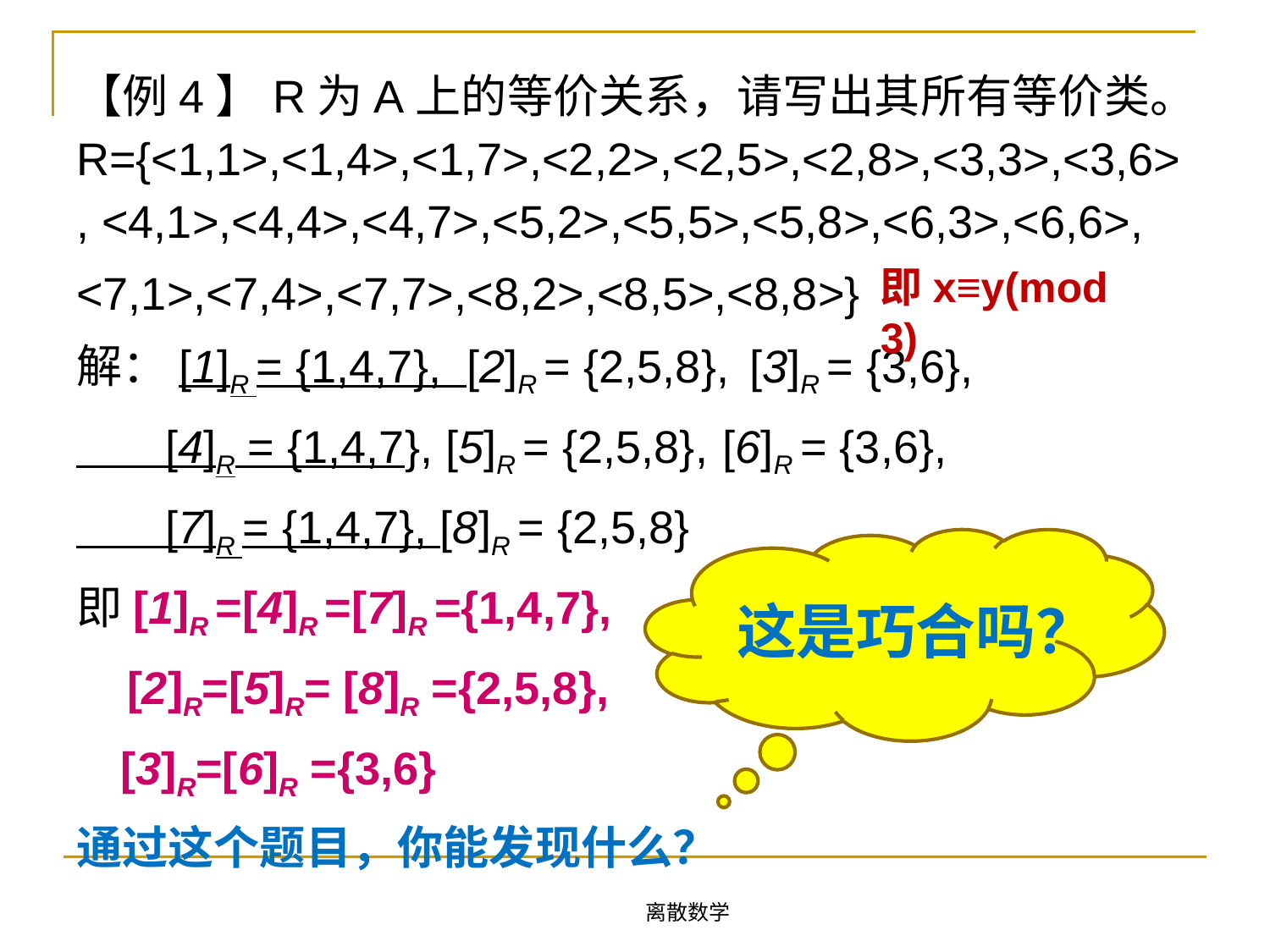

【例4】R为A上的等价关系，请写出其所有等价类。R={<1,1>,<1,4>,<1,7>,<2,2>,<2,5>,<2,8>,<3,3>,<3,6>, <4,1>,<4,4>,<4,7>,<5,2>,<5,5>,<5,8>,<6,3>,<6,6>,
<7,1>,<7,4>,<7,7>,<8,2>,<8,5>,<8,8>}
解：[1]R = {1,4,7},  [2]R = {2,5,8},  [3]R = {3,6},
       [4]R = {1,4,7}, [5]R = {2,5,8},  [6]R = {3,6},
       [7]R = {1,4,7}, [8]R = {2,5,8}
即[1]R =[4]R =[7]R ={1,4,7},
    [2]R=[5]R= [8]R ={2,5,8},
      [3]R=[6]R ={3,6}
通过这个题目，你能发现什么？
即x≡y(mod 3)
这是巧合吗？

离散数学
8